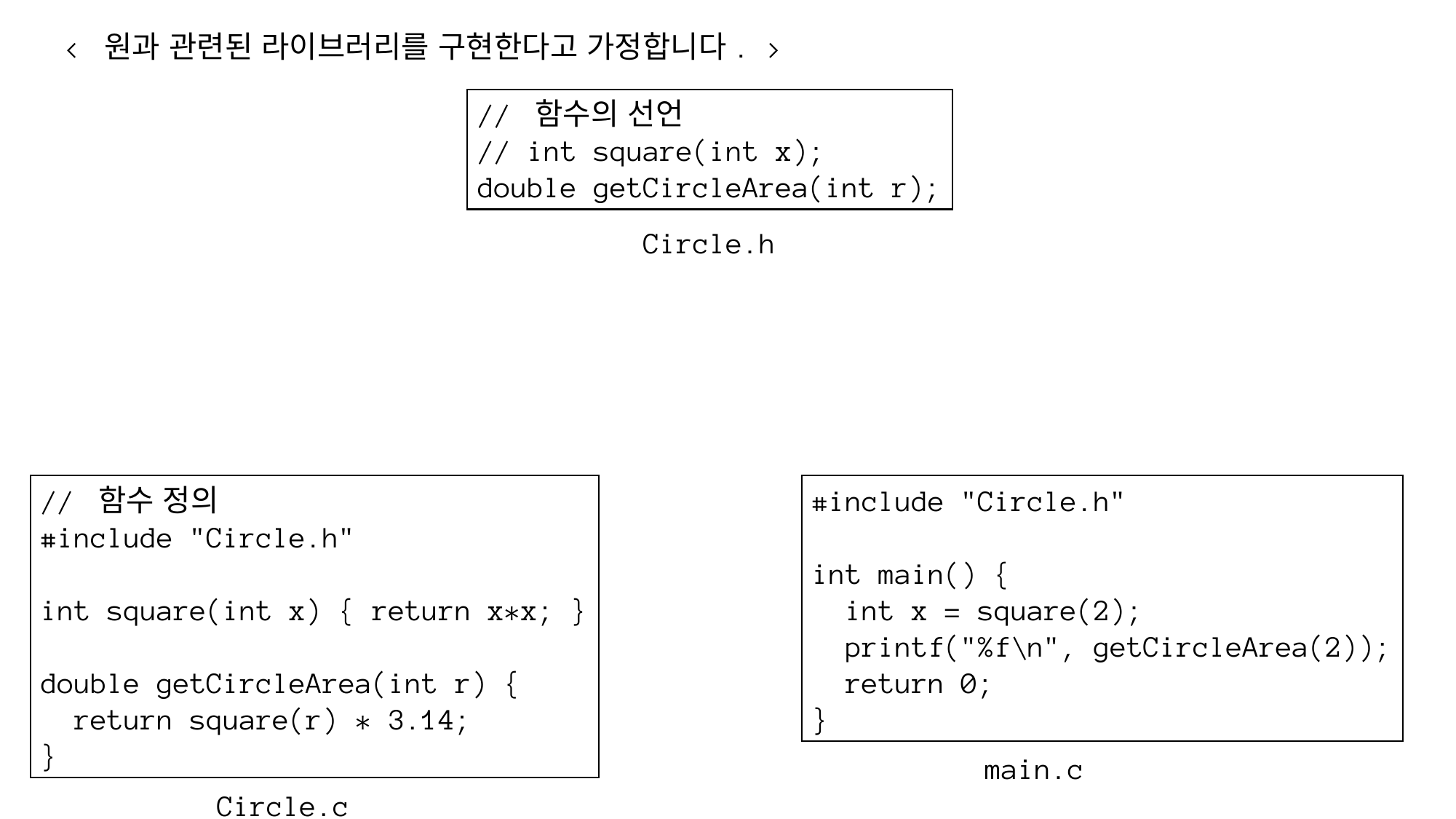

< 원과 관련된 라이브러리를 구현한다고 가정합니다. >
// 함수의 선언
// int square(int x);
double getCircleArea(int r);
Circle.h
// 함수 정의
#include "Circle.h"

int square(int x) { return x*x; }

double getCircleArea(int r) {
  return square(r) * 3.14;
}
#include "Circle.h"

int main() {
  int x = square(2);
  printf("%f\n", getCircleArea(2));
  return 0;
}
main.c
Circle.c